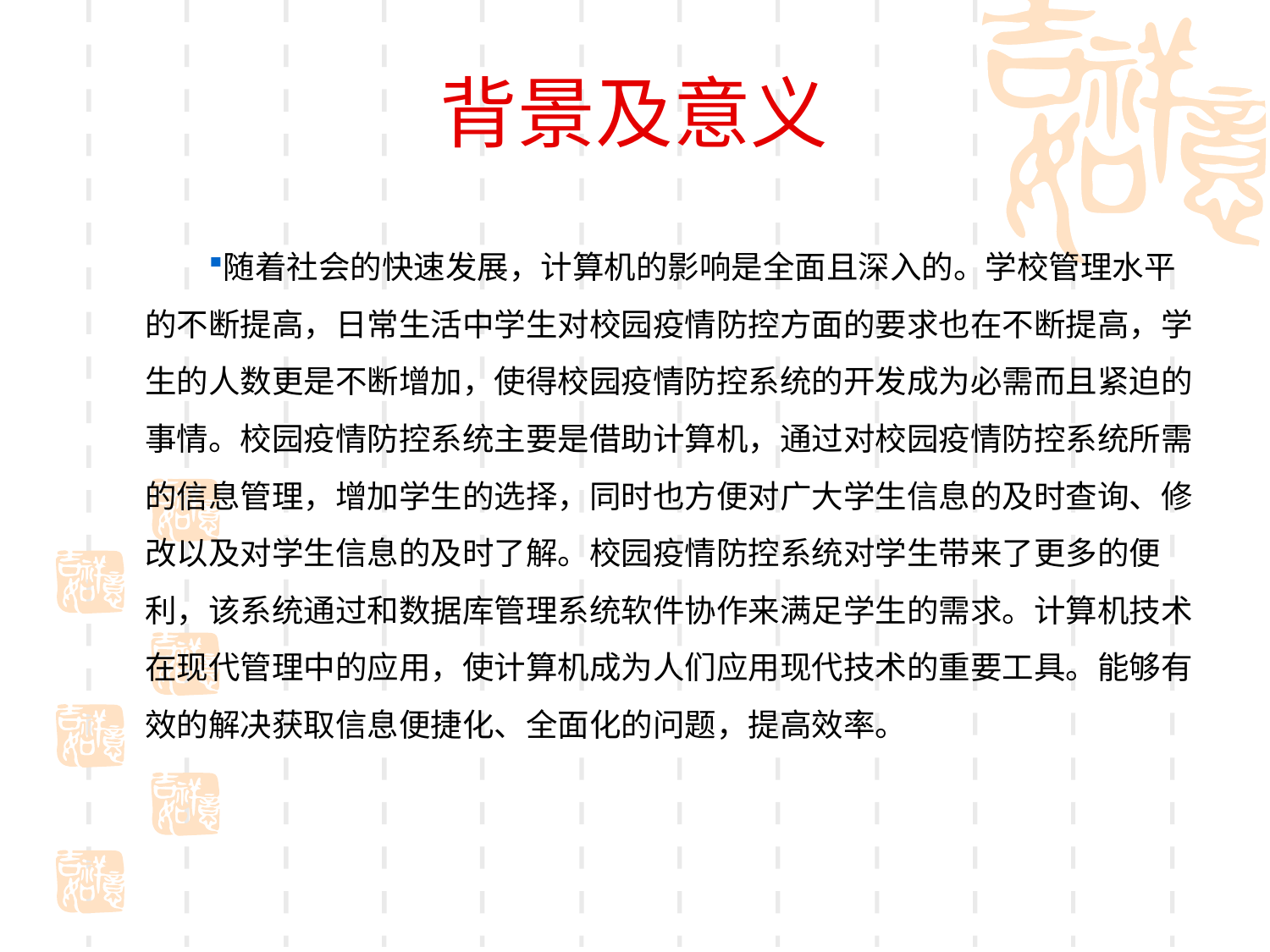

# 背景及意义
随着社会的快速发展，计算机的影响是全面且深入的。学校管理水平的不断提高，日常生活中学生对校园疫情防控方面的要求也在不断提高，学生的人数更是不断增加，使得校园疫情防控系统的开发成为必需而且紧迫的事情。校园疫情防控系统主要是借助计算机，通过对校园疫情防控系统所需的信息管理，增加学生的选择，同时也方便对广大学生信息的及时查询、修改以及对学生信息的及时了解。校园疫情防控系统对学生带来了更多的便利，该系统通过和数据库管理系统软件协作来满足学生的需求。计算机技术在现代管理中的应用，使计算机成为人们应用现代技术的重要工具。能够有效的解决获取信息便捷化、全面化的问题，提高效率。